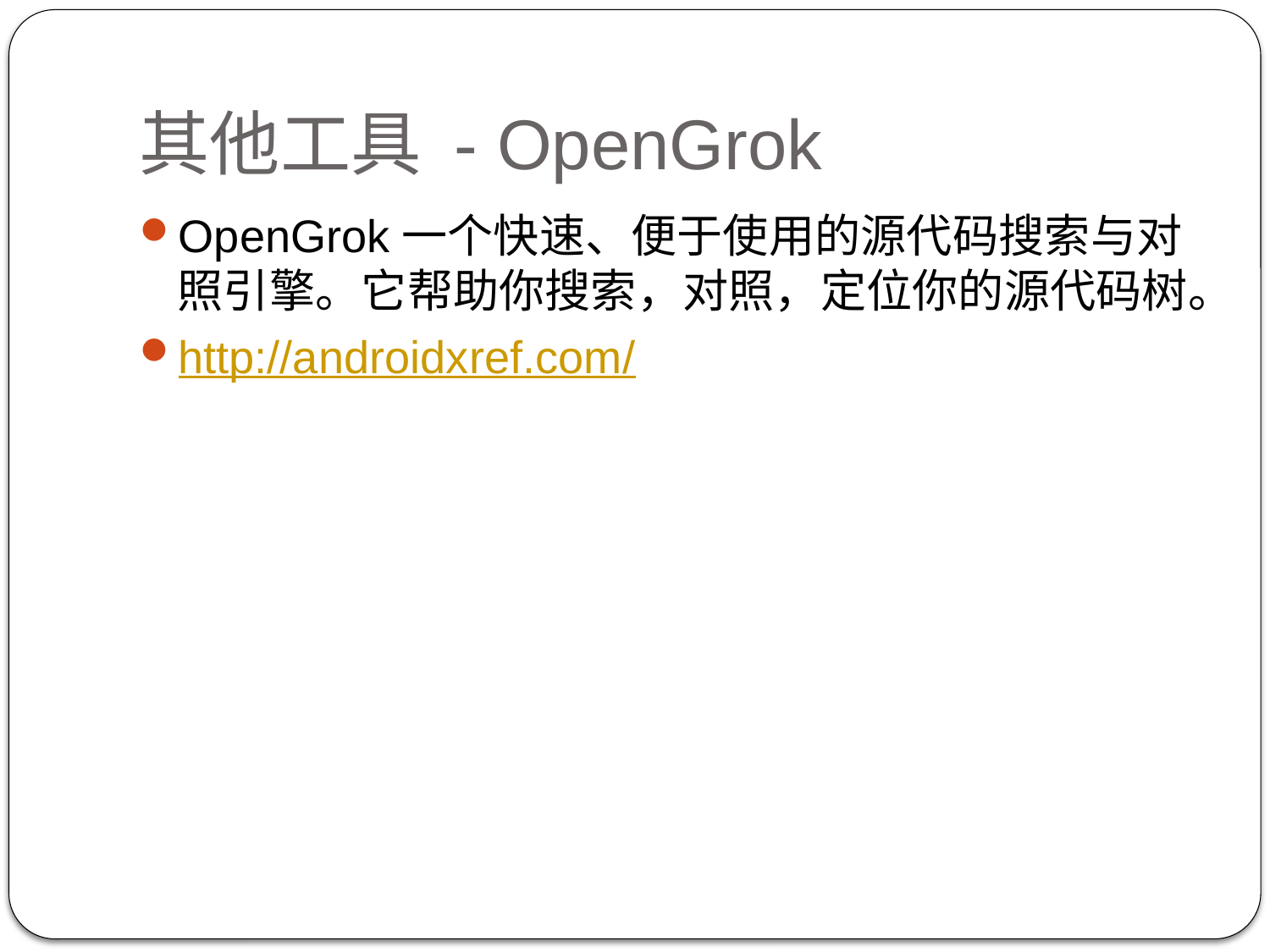

# 其他工具 - OpenGrok
OpenGrok一个快速、便于使用的源代码搜索与对照引擎。它帮助你搜索，对照，定位你的源代码树。
http://androidxref.com/